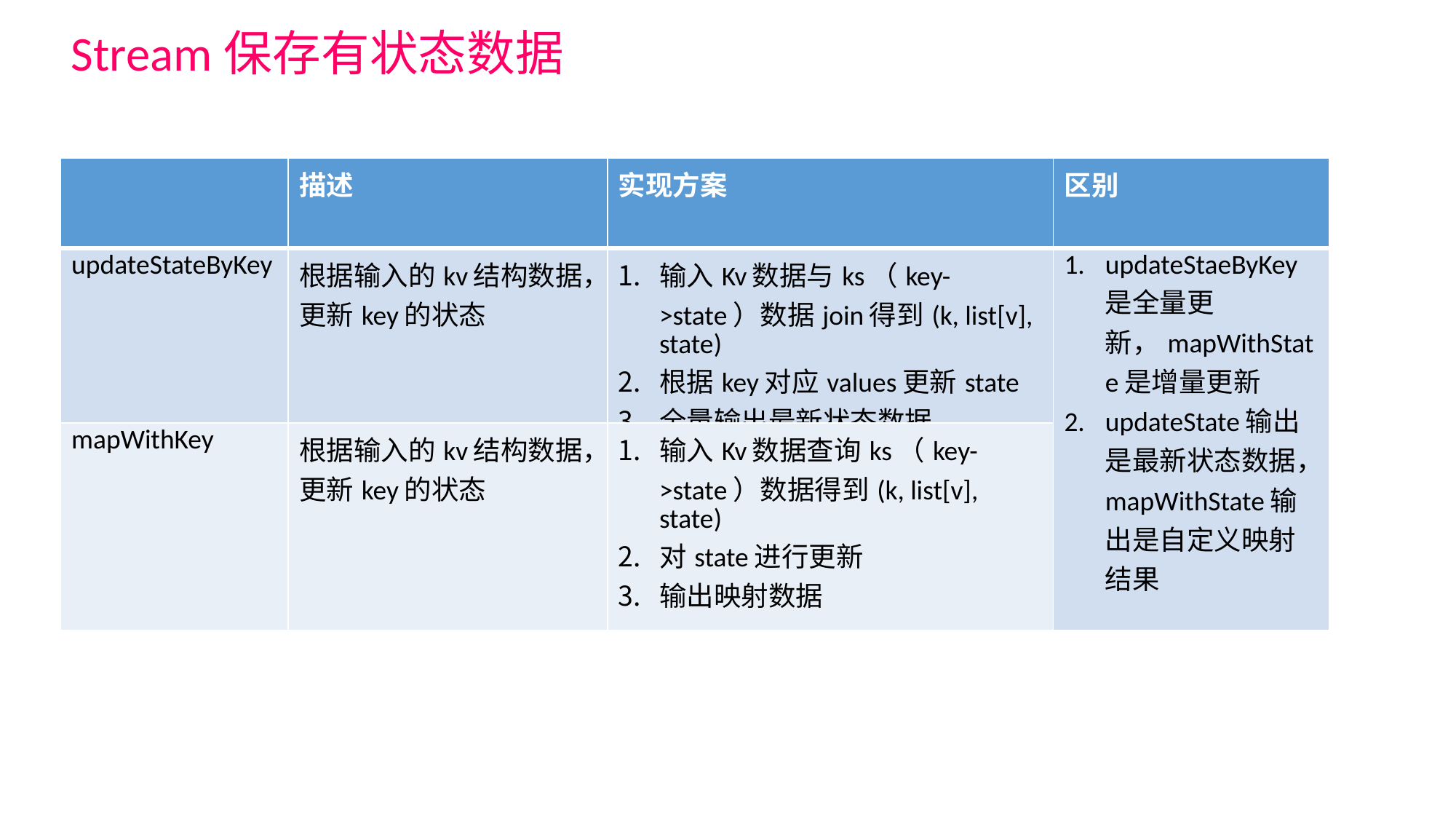

Stream保存有状态数据
|  | 描述 | 实现方案 | 区别 |
| --- | --- | --- | --- |
| updateStateByKey | 根据输入的kv结构数据，更新key的状态 | 输入Kv数据与ks（key->state）数据join得到(k, list[v], state) 根据key对应values更新state 全量输出最新状态数据 | updateStaeByKey是全量更新，mapWithState是增量更新 updateState输出是最新状态数据，mapWithState输出是自定义映射结果 |
| mapWithKey | 根据输入的kv结构数据，更新key的状态 | 输入Kv数据查询ks（key->state）数据得到(k, list[v], state) 对state进行更新 输出映射数据 |  |